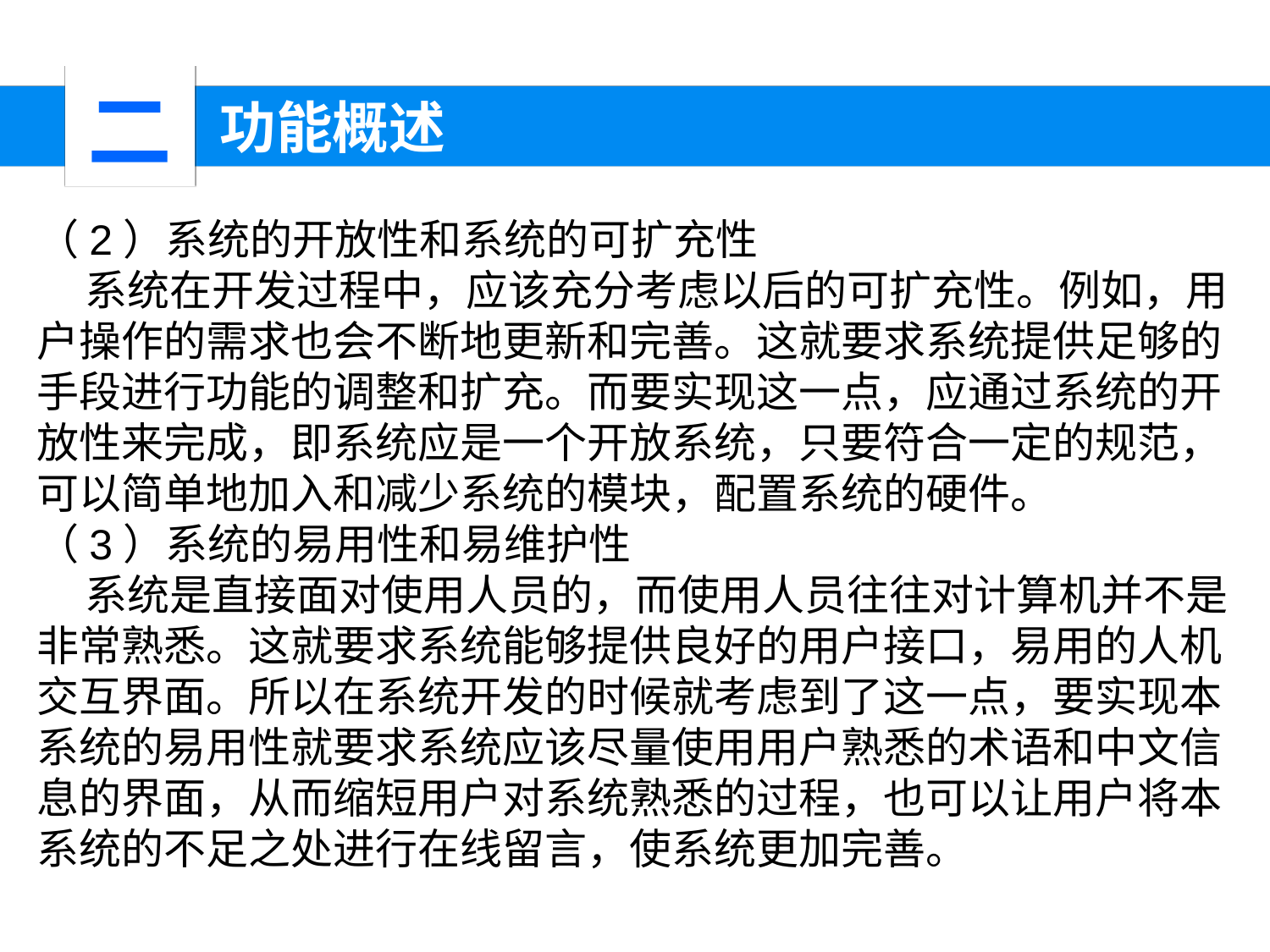

二
               功能概述
（2）系统的开放性和系统的可扩充性
    系统在开发过程中，应该充分考虑以后的可扩充性。例如，用户操作的需求也会不断地更新和完善。这就要求系统提供足够的手段进行功能的调整和扩充。而要实现这一点，应通过系统的开放性来完成，即系统应是一个开放系统，只要符合一定的规范，可以简单地加入和减少系统的模块，配置系统的硬件。
（3）系统的易用性和易维护性
    系统是直接面对使用人员的，而使用人员往往对计算机并不是非常熟悉。这就要求系统能够提供良好的用户接口，易用的人机交互界面。所以在系统开发的时候就考虑到了这一点，要实现本系统的易用性就要求系统应该尽量使用用户熟悉的术语和中文信息的界面，从而缩短用户对系统熟悉的过程，也可以让用户将本系统的不足之处进行在线留言，使系统更加完善。
XXXX年
XXXX年